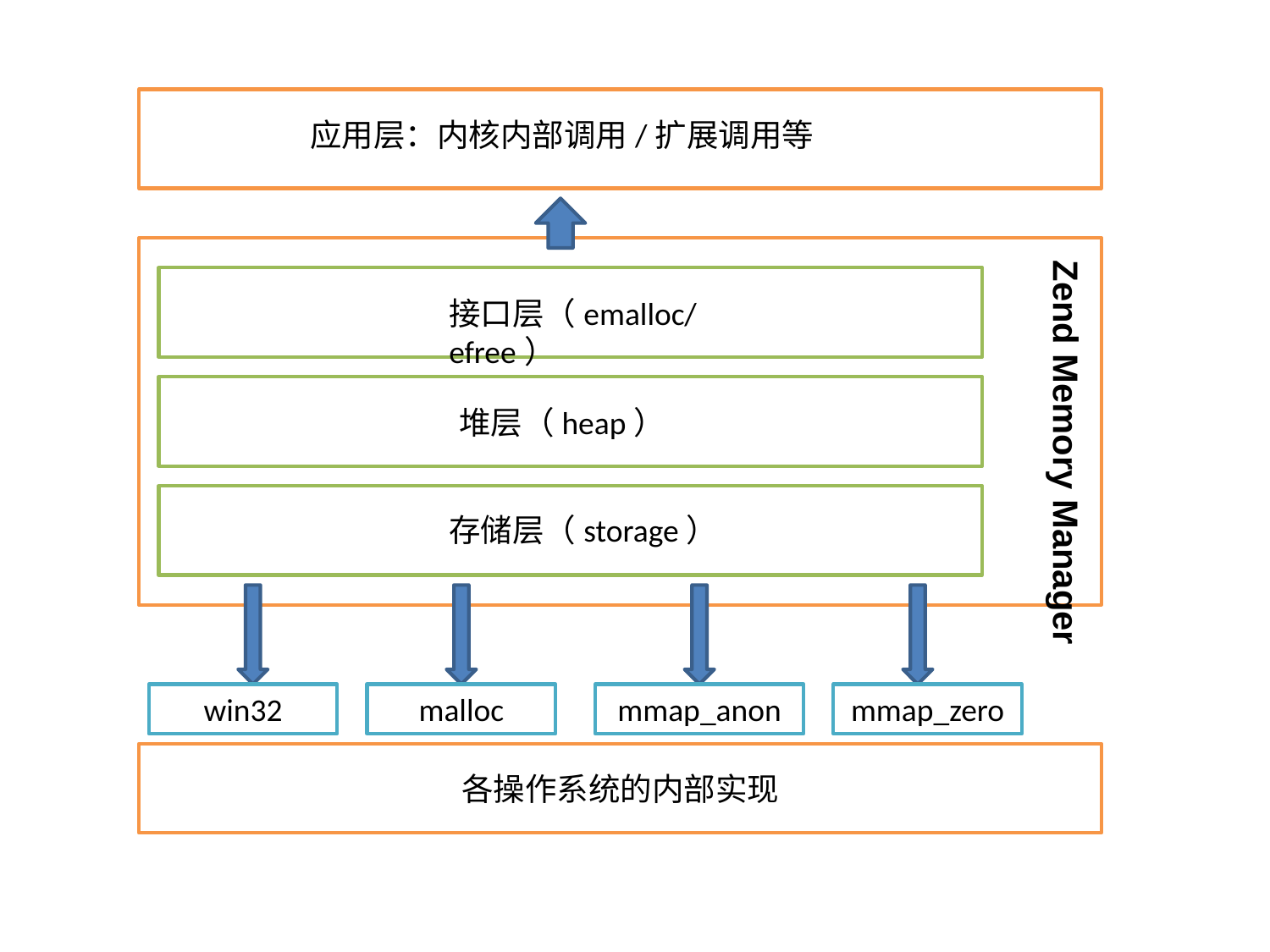

应用层：内核内部调用/扩展调用等

Zend Memory Manager

接口层（emalloc/efree）

堆层（heap）

存储层（storage）

win32
malloc
mmap_anon
mmap_zero
各操作系统的内部实现